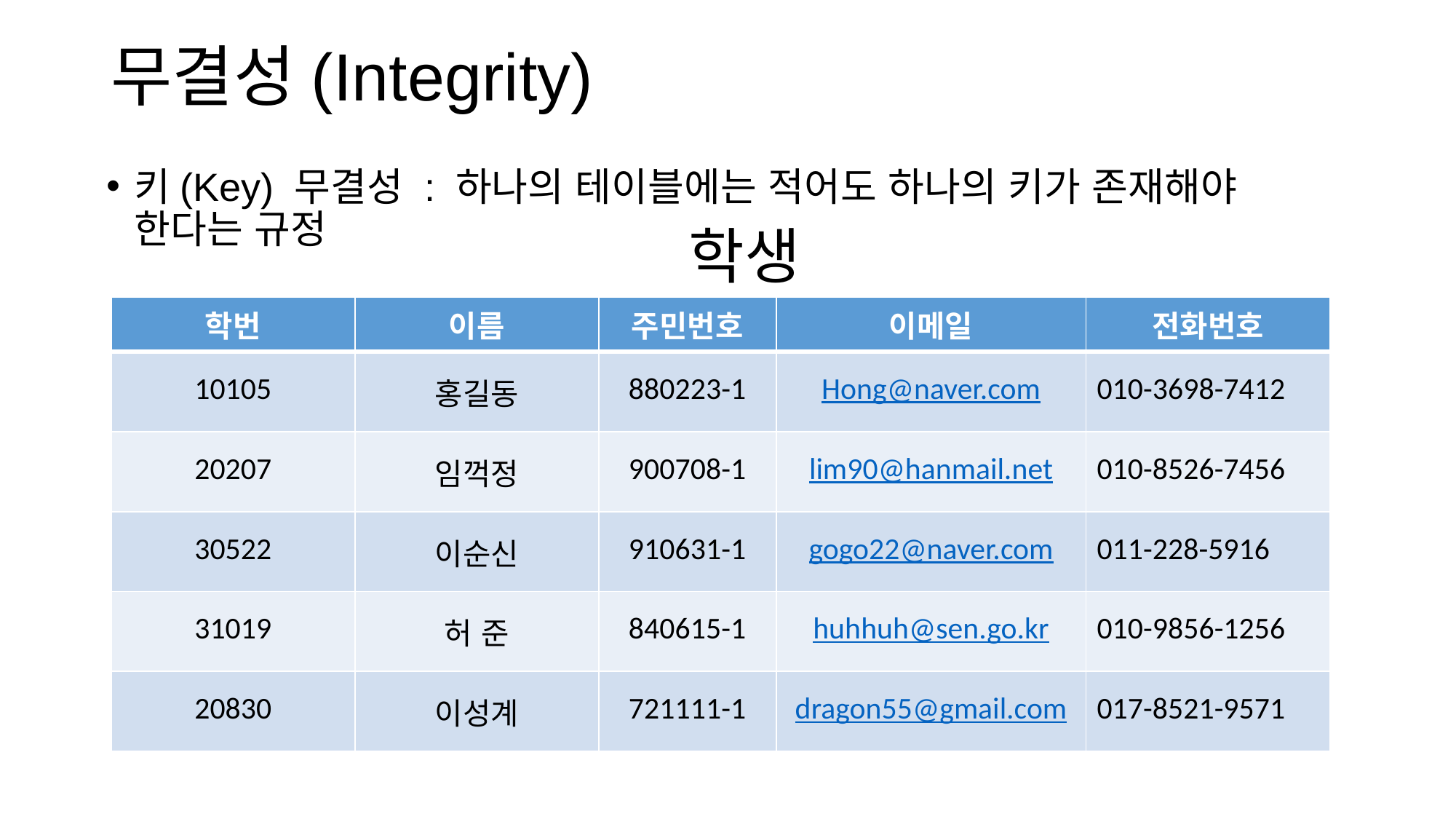

# 무결성(Integrity)
키(Key) 무결성 : 하나의 테이블에는 적어도 하나의 키가 존재해야 한다는 규정
학생
| 학번 | 이름 | 주민번호 | 이메일 | 전화번호 |
| --- | --- | --- | --- | --- |
| 10105 | 홍길동 | 880223-1 | Hong@naver.com | 010-3698-7412 |
| 20207 | 임꺽정 | 900708-1 | lim90@hanmail.net | 010-8526-7456 |
| 30522 | 이순신 | 910631-1 | gogo22@naver.com | 011-228-5916 |
| 31019 | 허 준 | 840615-1 | huhhuh@sen.go.kr | 010-9856-1256 |
| 20830 | 이성계 | 721111-1 | dragon55@gmail.com | 017-8521-9571 |